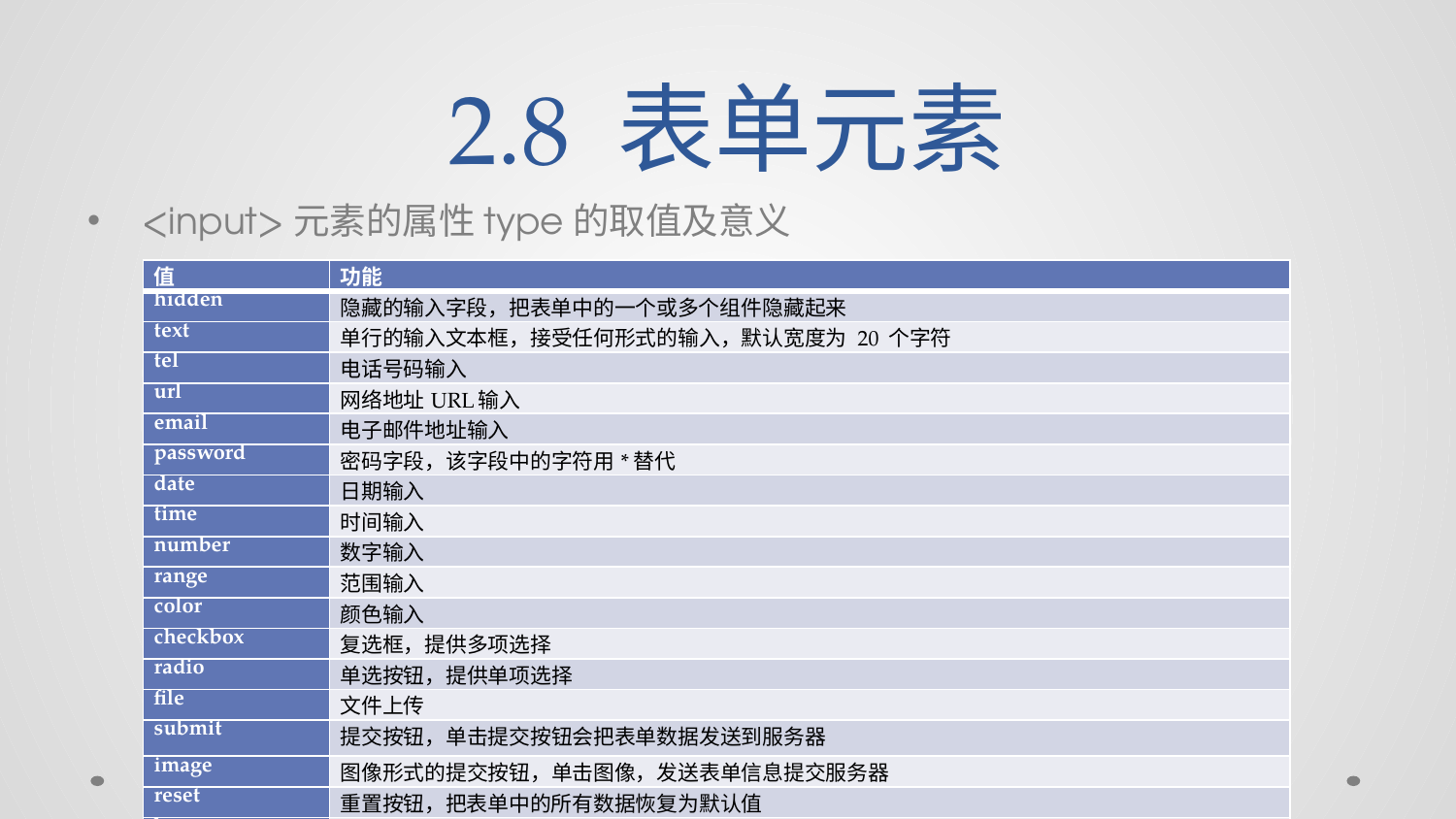

# 2.8 表单元素
<input>元素的属性type的取值及意义
| 值 | 功能 |
| --- | --- |
| hidden | 隐藏的输入字段，把表单中的一个或多个组件隐藏起来 |
| text | 单行的输入文本框，接受任何形式的输入，默认宽度为 20 个字符 |
| tel | 电话号码输入 |
| url | 网络地址URL输入 |
| email | 电子邮件地址输入 |
| password | 密码字段，该字段中的字符用\*替代 |
| date | 日期输入 |
| time | 时间输入 |
| number | 数字输入 |
| range | 范围输入 |
| color | 颜色输入 |
| checkbox | 复选框，提供多项选择 |
| radio | 单选按钮，提供单项选择 |
| file | 文件上传 |
| submit | 提交按钮，单击提交按钮会把表单数据发送到服务器 |
| image | 图像形式的提交按钮，单击图像，发送表单信息提交服务器 |
| reset | 重置按钮，把表单中的所有数据恢复为默认值 |
| button | 可点击按钮，可用于创建提交按钮、复位按钮和普通按钮 |